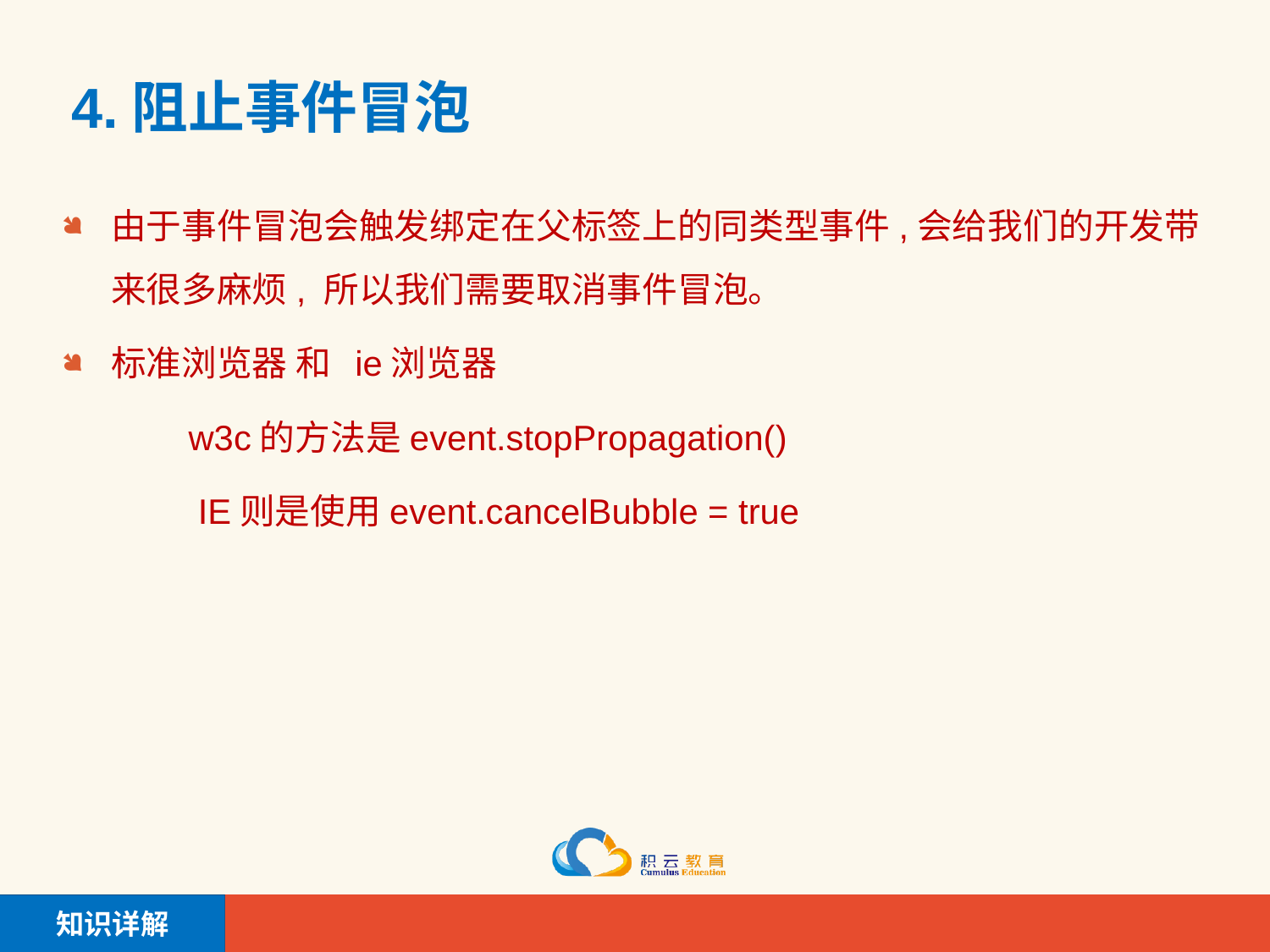

# 4.阻止事件冒泡
由于事件冒泡会触发绑定在父标签上的同类型事件,会给我们的开发带来很多麻烦, 所以我们需要取消事件冒泡。
标准浏览器 和  ie浏览器
 	w3c的方法是event.stopPropagation()
	 IE则是使用event.cancelBubble = true